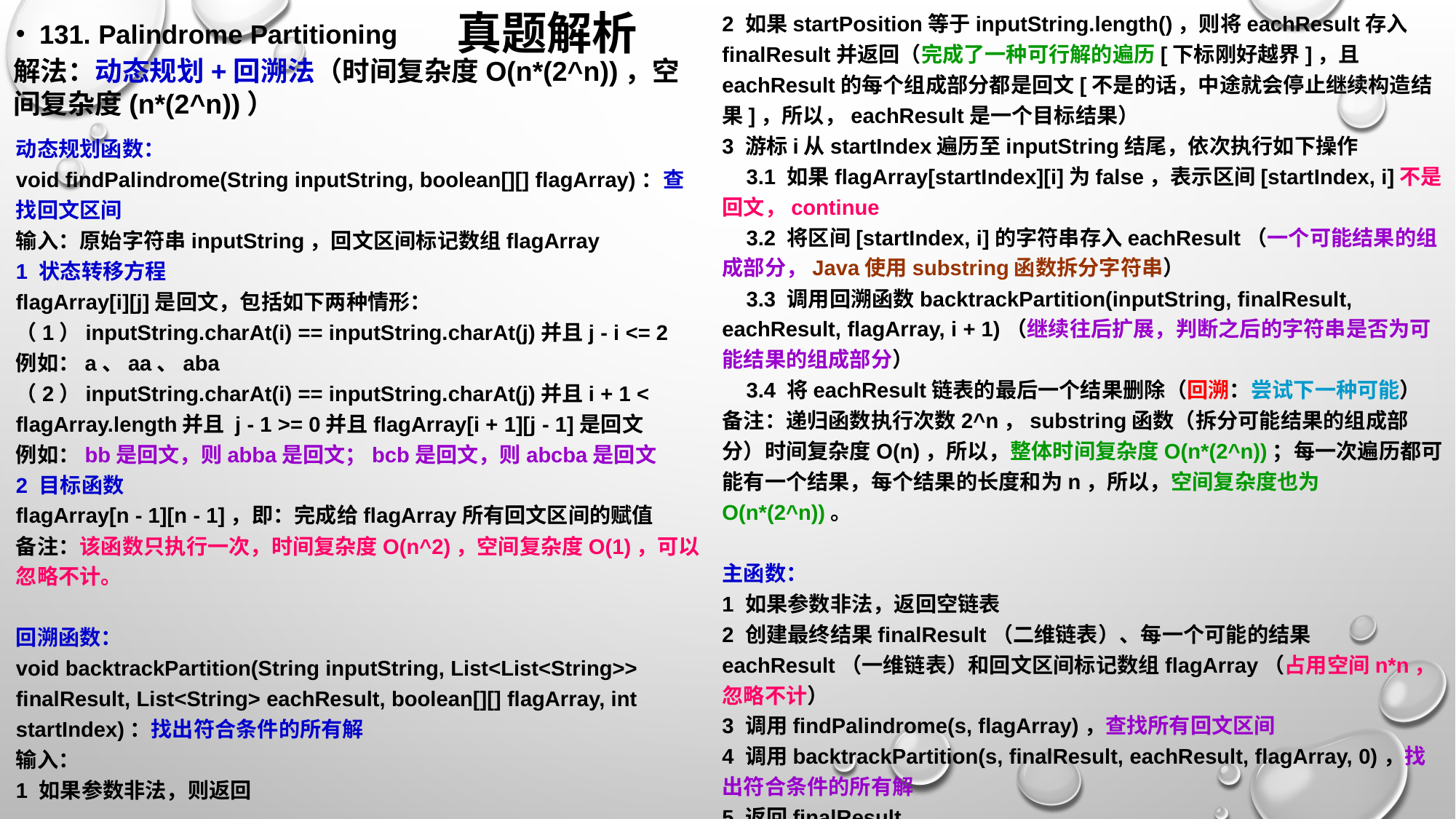

2 如果startPosition等于inputString.length()，则将eachResult存入finalResult并返回（完成了一种可行解的遍历[下标刚好越界]，且eachResult的每个组成部分都是回文[不是的话，中途就会停止继续构造结果]，所以，eachResult是一个目标结果）
3 游标i从startIndex遍历至inputString结尾，依次执行如下操作
    3.1 如果flagArray[startIndex][i]为false，表示区间[startIndex, i]不是回文，continue
    3.2 将区间[startIndex, i]的字符串存入eachResult（一个可能结果的组成部分，Java使用substring函数拆分字符串）
    3.3 调用回溯函数backtrackPartition(inputString, finalResult, eachResult, flagArray, i + 1)（继续往后扩展，判断之后的字符串是否为可能结果的组成部分）
    3.4 将eachResult链表的最后一个结果删除（回溯：尝试下一种可能）
备注：递归函数执行次数2^n，substring函数（拆分可能结果的组成部分）时间复杂度O(n)，所以，整体时间复杂度O(n*(2^n))；每一次遍历都可能有一个结果，每个结果的长度和为n，所以，空间复杂度也为O(n*(2^n))。

主函数：
1 如果参数非法，返回空链表
2 创建最终结果finalResult（二维链表）、每一个可能的结果eachResult（一维链表）和回文区间标记数组flagArray（占用空间n*n，忽略不计）
3 调用findPalindrome(s, flagArray)，查找所有回文区间
4 调用backtrackPartition(s, finalResult, eachResult, flagArray, 0)，找出符合条件的所有解
5 返回finalResult
备注：综上所述，该算法的时间复杂度和空间复杂度与回溯函数的一致。
# 真题解析
131. Palindrome Partitioning
解法：动态规划+回溯法（时间复杂度O(n*(2^n))，空间复杂度(n*(2^n))）
动态规划函数：
void findPalindrome(String inputString, boolean[][] flagArray)：查找回文区间
输入：原始字符串inputString，回文区间标记数组flagArray
1 状态转移方程
flagArray[i][j]是回文，包括如下两种情形：
（1）inputString.charAt(i) == inputString.charAt(j)并且j - i <= 2
例如：a、aa、aba
（2）inputString.charAt(i) == inputString.charAt(j)并且i + 1 < flagArray.length并且 j - 1 >= 0并且flagArray[i + 1][j - 1]是回文
例如：bb是回文，则abba是回文；bcb是回文，则abcba是回文
2 目标函数
flagArray[n - 1][n - 1]，即：完成给flagArray所有回文区间的赋值
备注：该函数只执行一次，时间复杂度O(n^2)，空间复杂度O(1)，可以忽略不计。

回溯函数：
void backtrackPartition(String inputString, List<List<String>> finalResult, List<String> eachResult, boolean[][] flagArray, int startIndex)：找出符合条件的所有解
输入：
1 如果参数非法，则返回